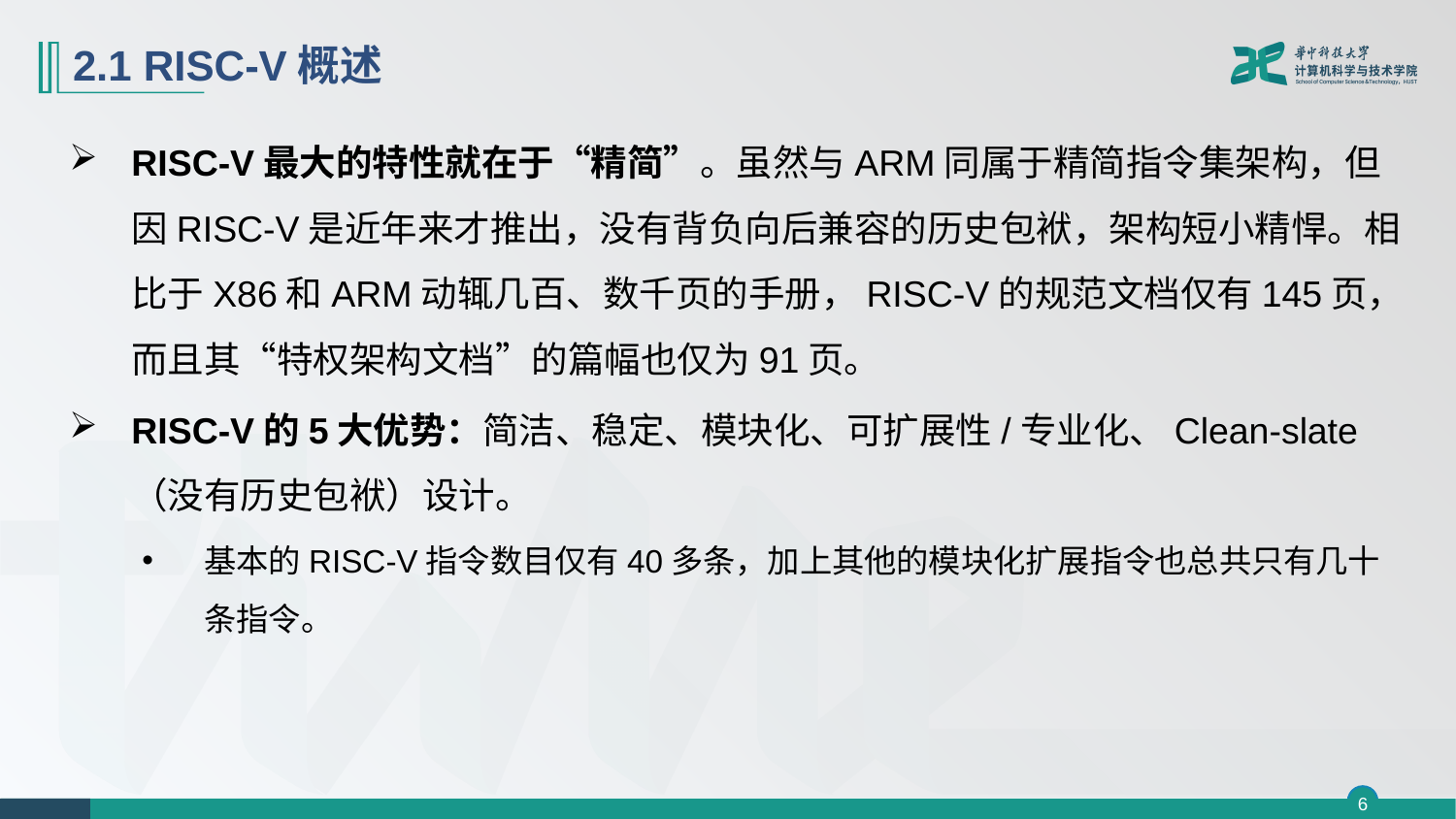

# 2.1 RISC-V概述
RISC-V最大的特性就在于“精简”。虽然与ARM同属于精简指令集架构，但因RISC-V是近年来才推出，没有背负向后兼容的历史包袱，架构短小精悍。相比于X86和ARM动辄几百、数千页的手册，RISC-V的规范文档仅有145页，而且其“特权架构文档”的篇幅也仅为91页。
RISC-V的5大优势：简洁、稳定、模块化、可扩展性/专业化、Clean-slate（没有历史包袱）设计。
基本的RISC-V指令数目仅有40多条，加上其他的模块化扩展指令也总共只有几十条指令。